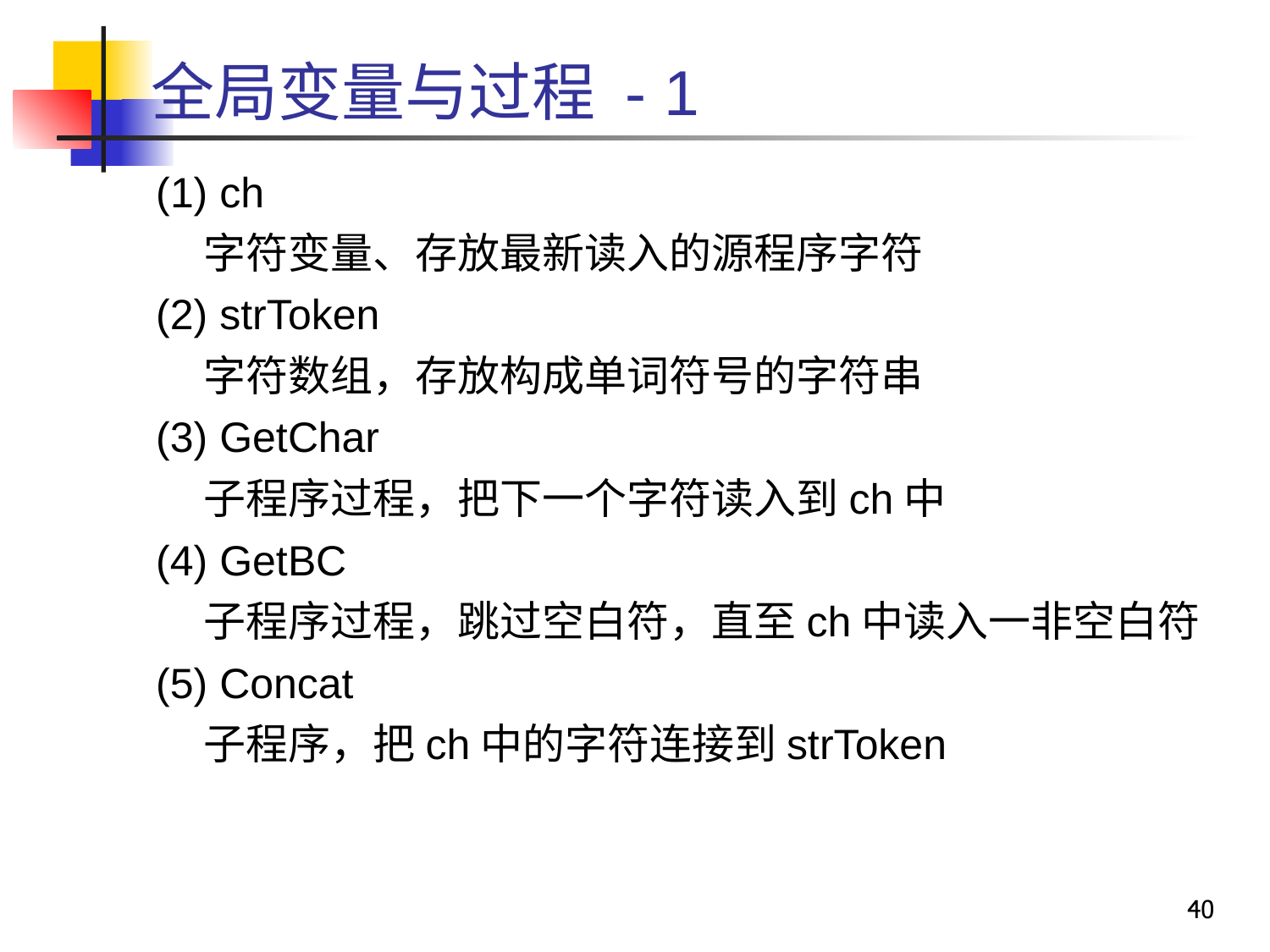

# 全局变量与过程 - 1
(1) ch
	字符变量、存放最新读入的源程序字符
(2) strToken
	字符数组，存放构成单词符号的字符串
(3) GetChar
	子程序过程，把下一个字符读入到ch中
(4) GetBC
	子程序过程，跳过空白符，直至ch中读入一非空白符
(5) Concat
	子程序，把ch中的字符连接到strToken

40